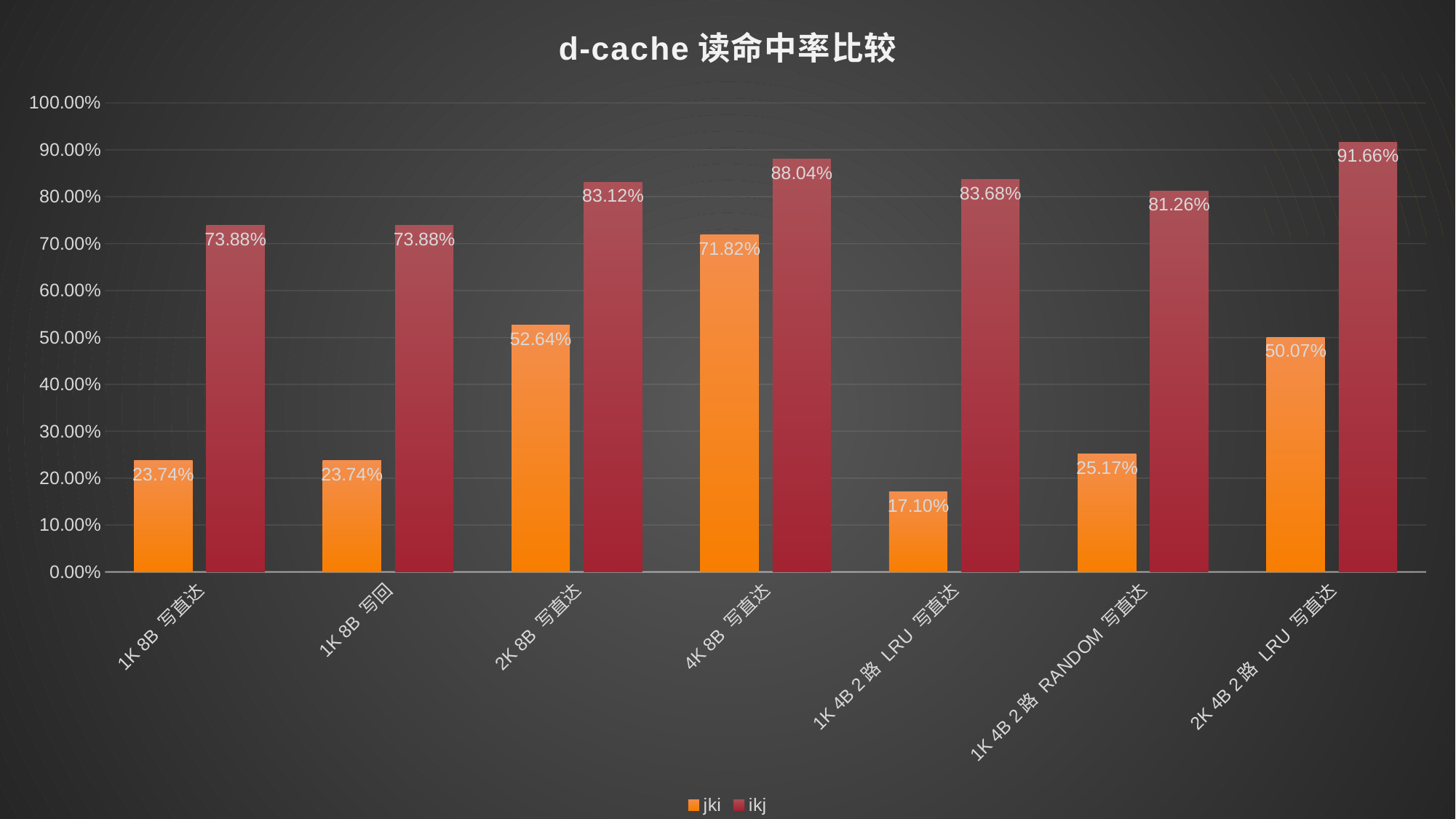

### Chart: d-cache读命中率比较

| Category | jki | ikj |
|---|---|---|
| 1K 8B 写直达 | 0.2374 | 0.7388 |
| 1K 8B 写回 | 0.2374 | 0.7388 |
| 2K 8B 写直达 | 0.5264 | 0.8312 |
| 4K 8B 写直达 | 0.7182 | 0.8804 |
| 1K 4B 2路 LRU 写直达 | 0.171 | 0.8368 |
| 1K 4B 2路 RANDOM 写直达 | 0.2517 | 0.8126 |
| 2K 4B 2路 LRU 写直达 | 0.5007 | 0.9166 |